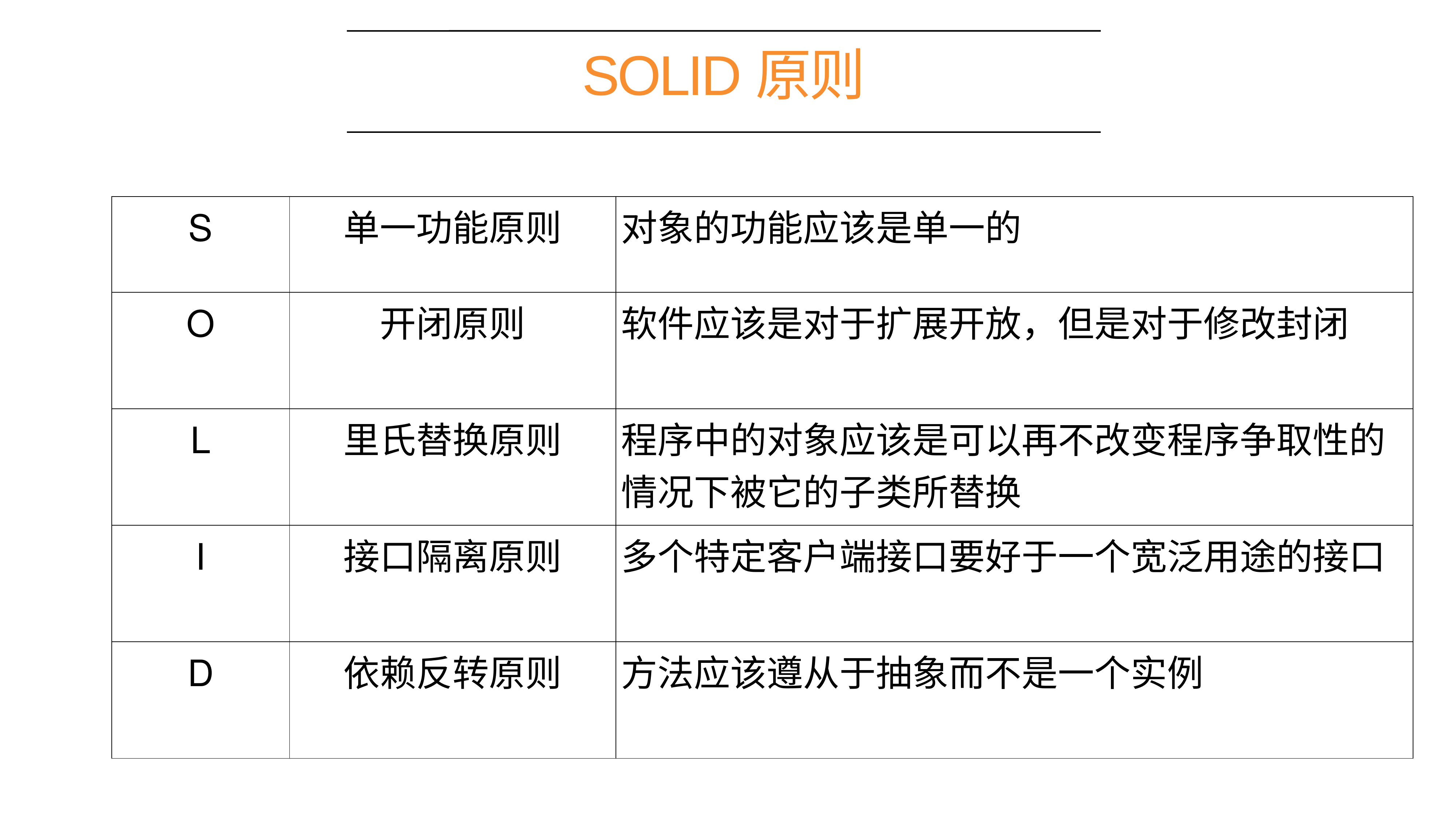

# SOLID原则
| S | 单一功能原则 | 对象的功能应该是单一的 |
| --- | --- | --- |
| O | 开闭原则 | 软件应该是对于扩展开放，但是对于修改封闭 |
| L | 里氏替换原则 | 程序中的对象应该是可以再不改变程序争取性的情况下被它的子类所替换 |
| I | 接口隔离原则 | 多个特定客户端接口要好于一个宽泛用途的接口 |
| D | 依赖反转原则 | 方法应该遵从于抽象而不是一个实例 |